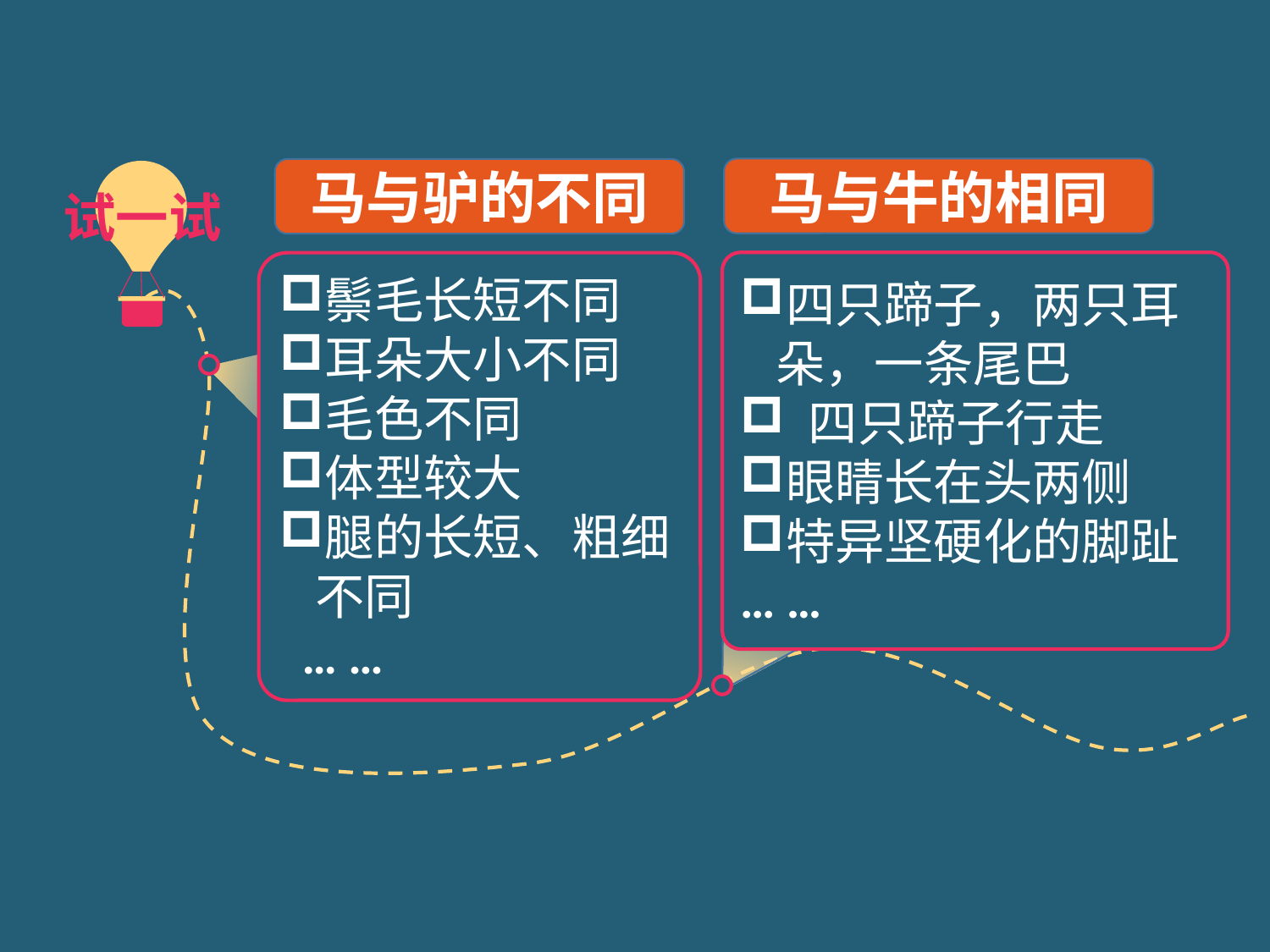

马与牛的相同
马与驴的不同

试一试
四只蹄子，两只耳朵，一条尾巴
 四只蹄子行走
眼睛长在头两侧
特异坚硬化的脚趾
… …

鬃毛长短不同
耳朵大小不同
毛色不同
体型较大
腿的长短、粗细不同
  … …